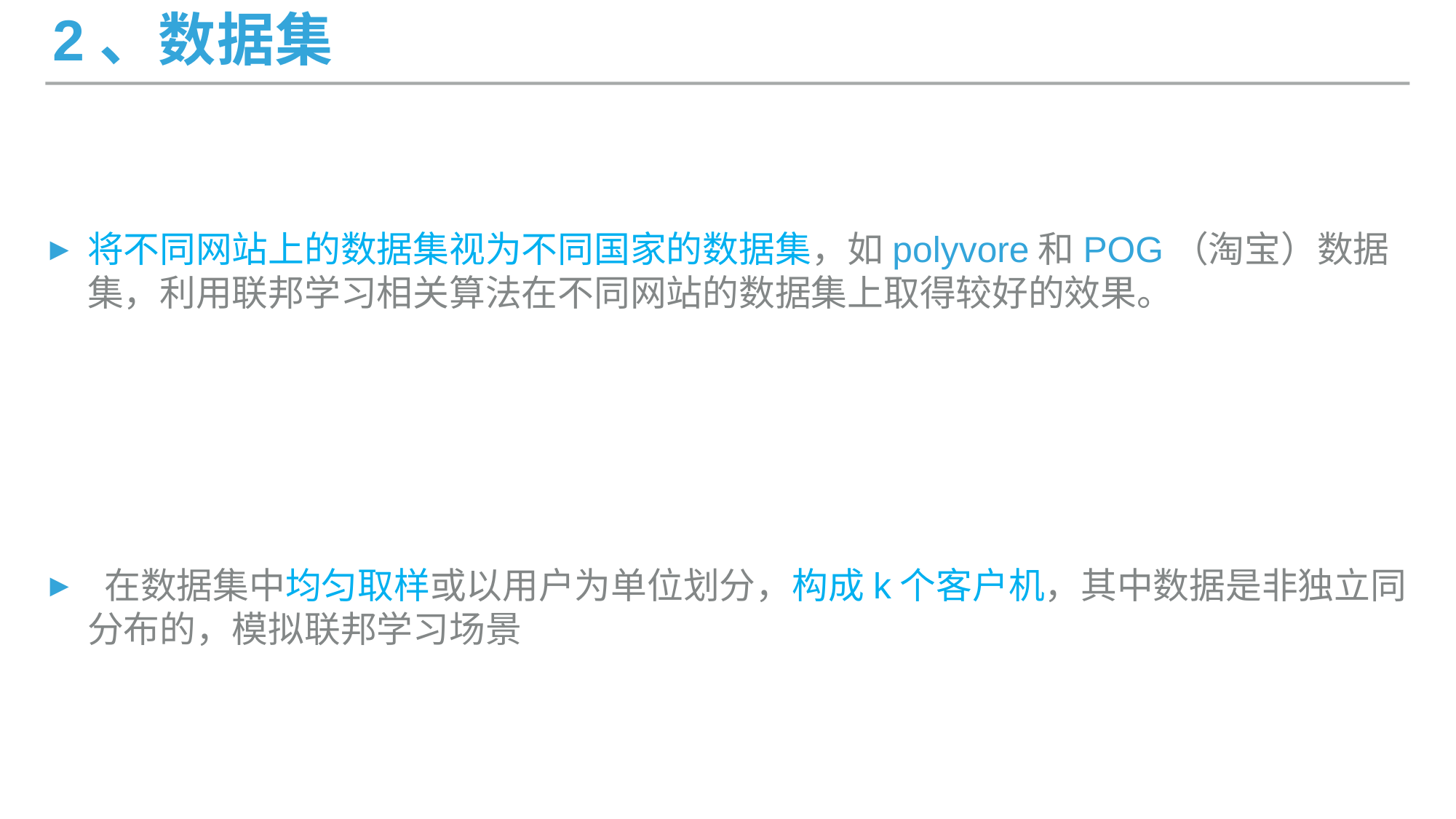

2、数据集
将不同网站上的数据集视为不同国家的数据集，如polyvore和POG（淘宝）数据集，利用联邦学习相关算法在不同网站的数据集上取得较好的效果。

 在数据集中均匀取样或以用户为单位划分，构成k个客户机，其中数据是非独立同分布的，模拟联邦学习场景